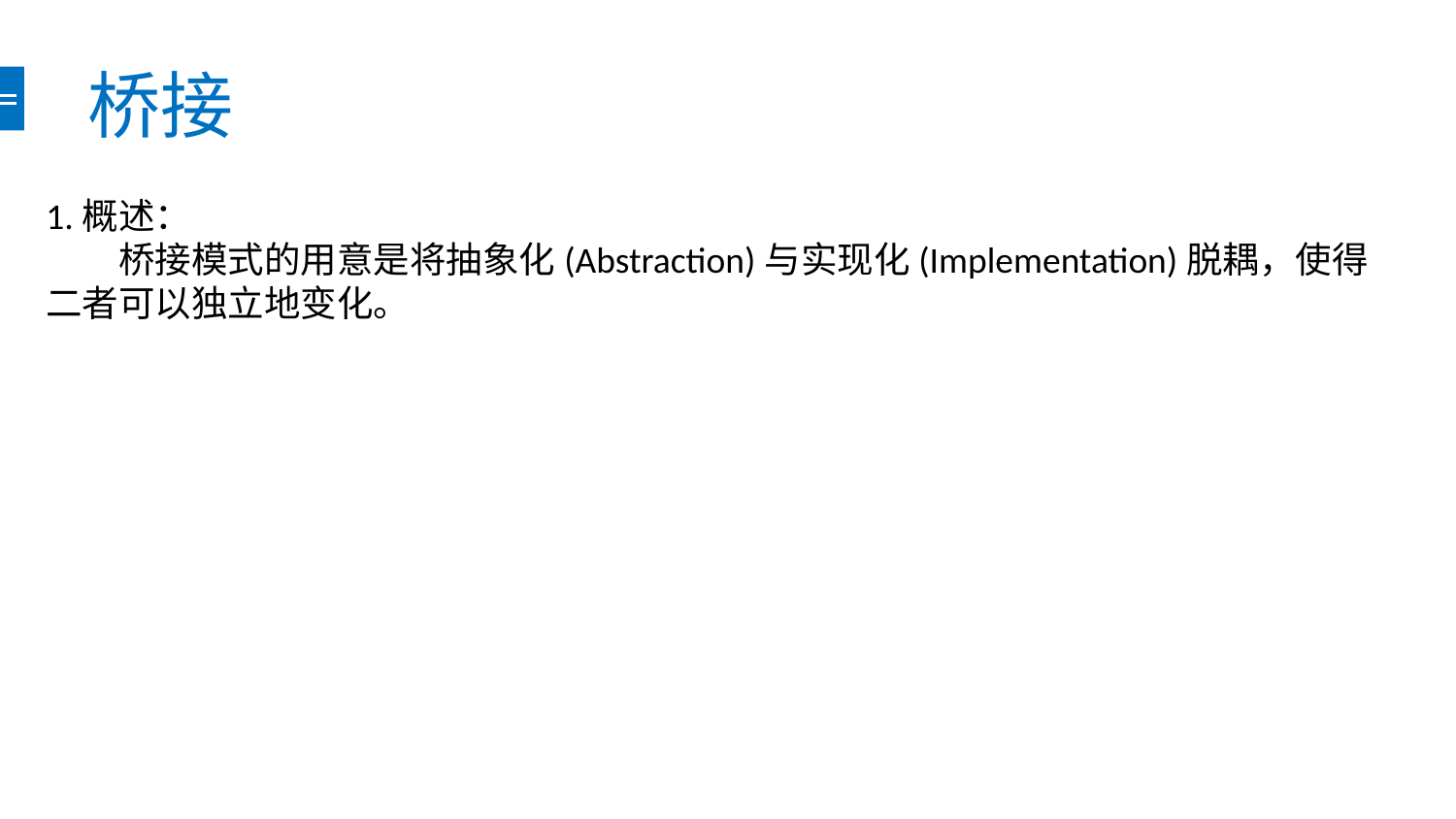

# 桥接
1.概述：
　　桥接模式的用意是将抽象化(Abstraction)与实现化(Implementation)脱耦，使得二者可以独立地变化。